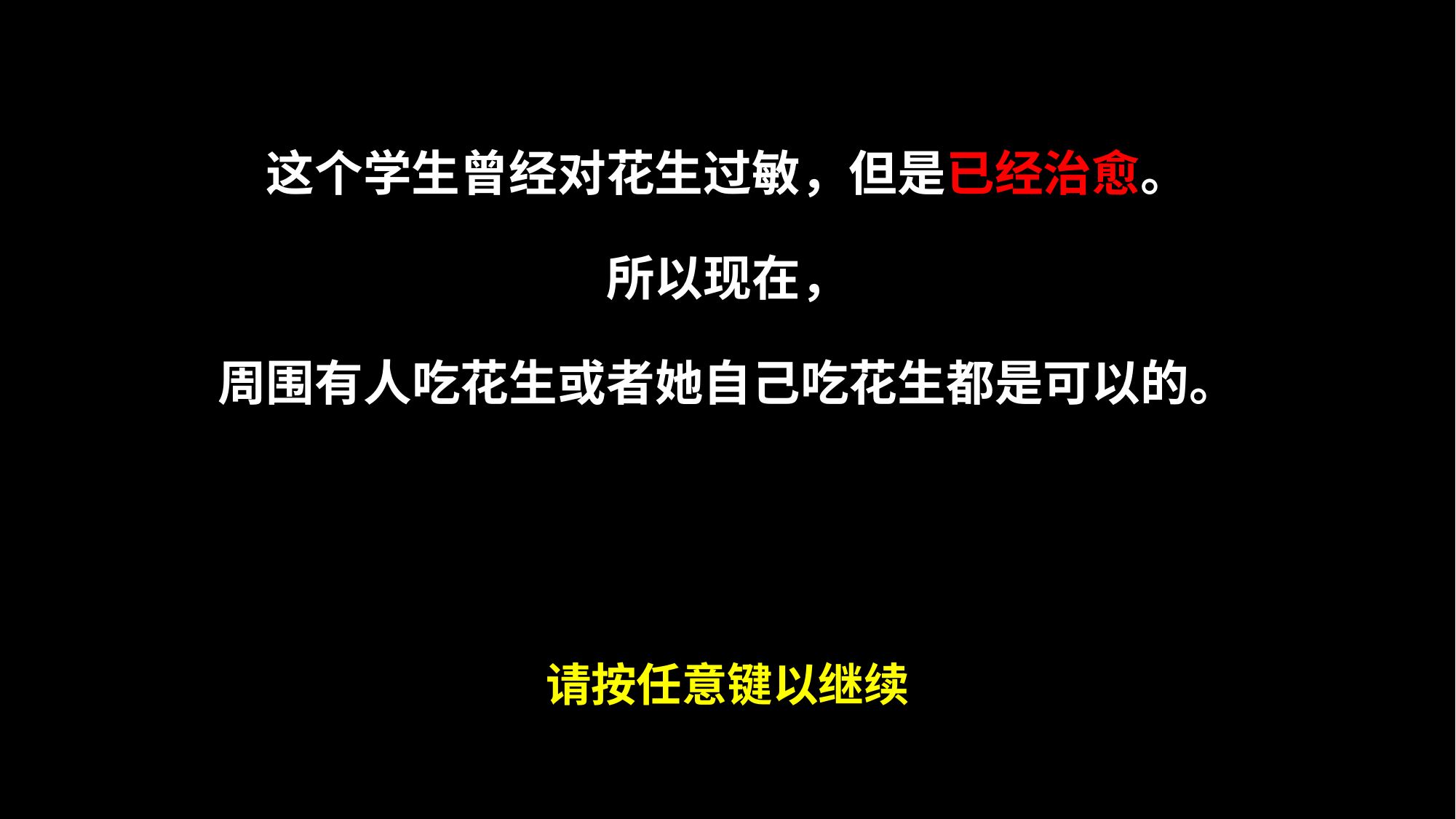

# 这个学生曾经对花生过敏，但是已经治愈。 所以现在， 周围有人吃花生或者她自己吃花生都是可以的。
请按任意键以继续